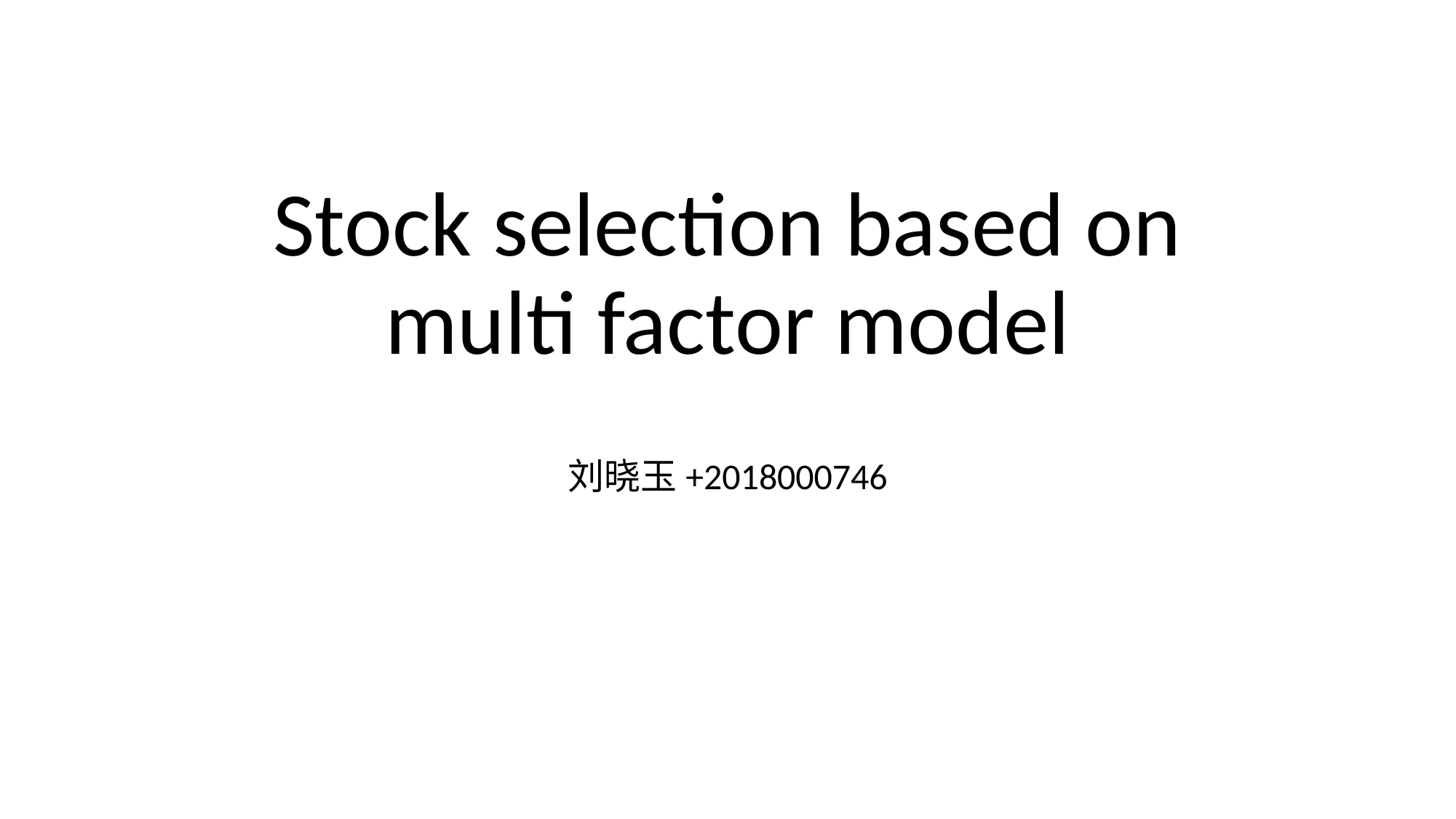

# Stock selection based on multi factor model
刘晓玉+2018000746